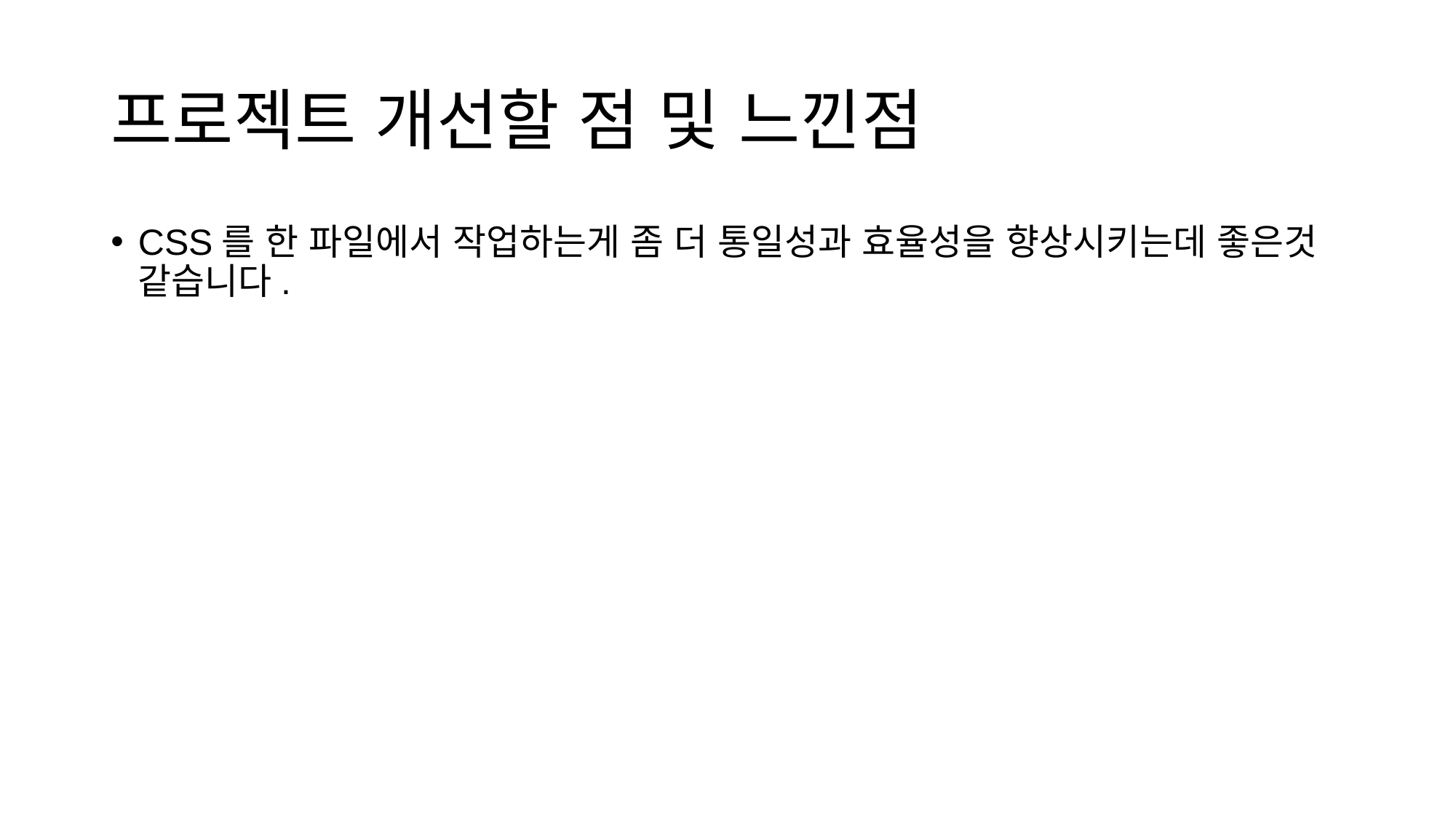

# 프로젝트 개선할 점 및 느낀점
CSS를 한 파일에서 작업하는게 좀 더 통일성과 효율성을 향상시키는데 좋은것 같습니다.